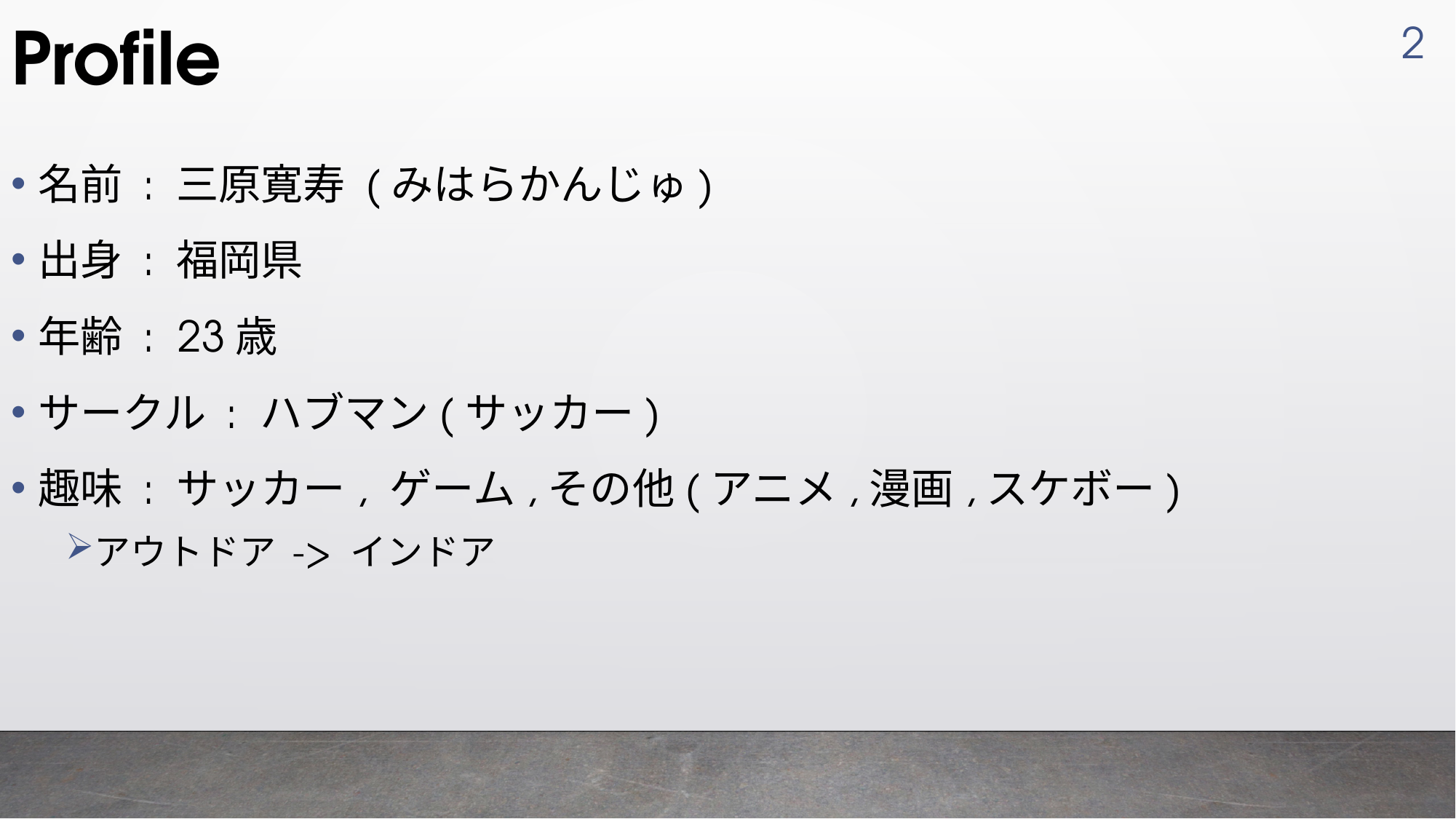

2
# Profile
名前 : 三原寛寿 (みはらかんじゅ)
出身 : 福岡県
年齢 :  23歳
サークル : ハブマン(サッカー)
趣味 : サッカー, ゲーム,その他(アニメ,漫画,スケボー)
アウトドア -> インドア